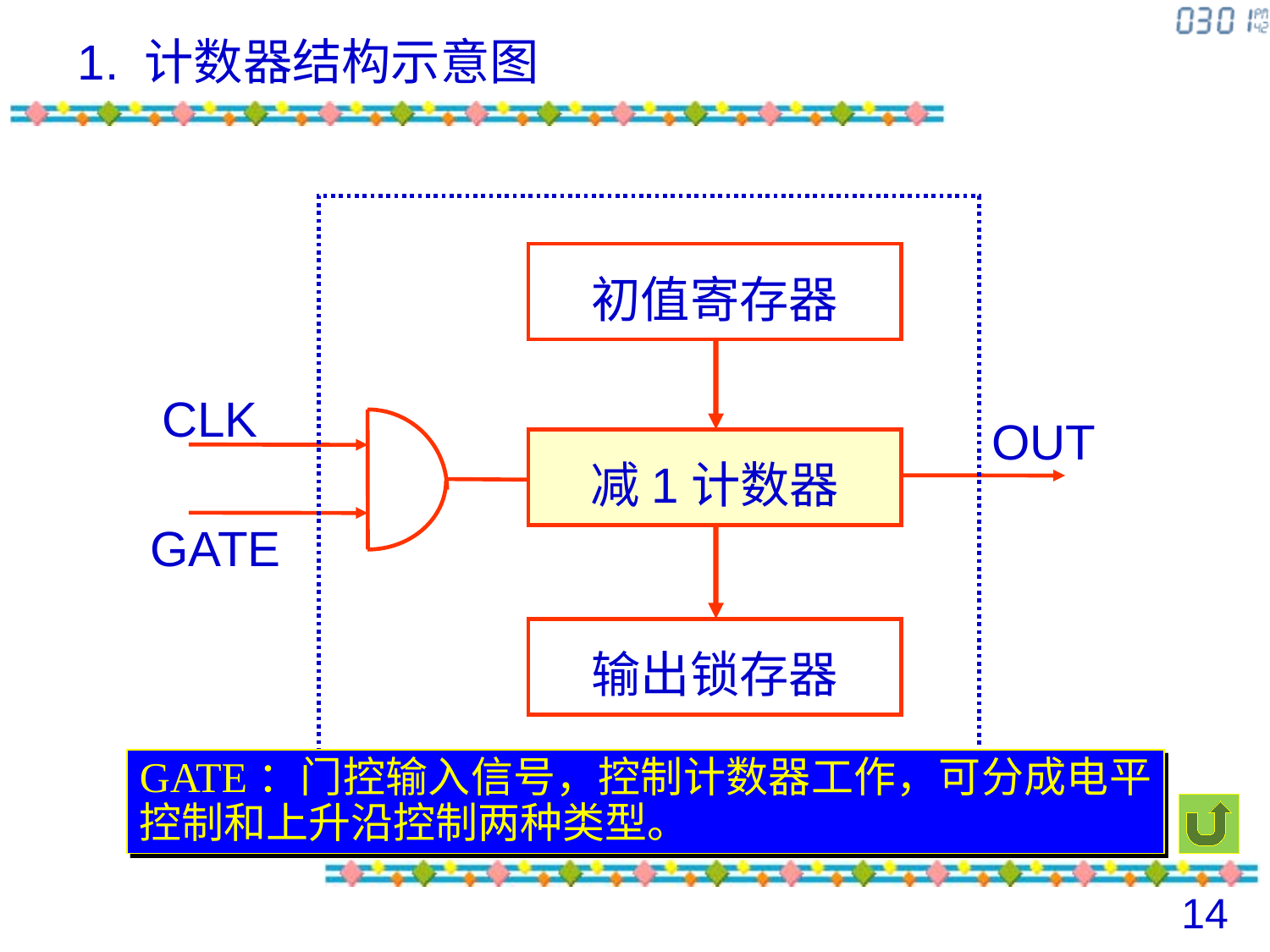

# 1. 计数器结构示意图

初值寄存器

CLK
OUT

减1计数器

GATE

输出锁存器
GATE：门控输入信号，控制计数器工作，可分成电平控制和上升沿控制两种类型。